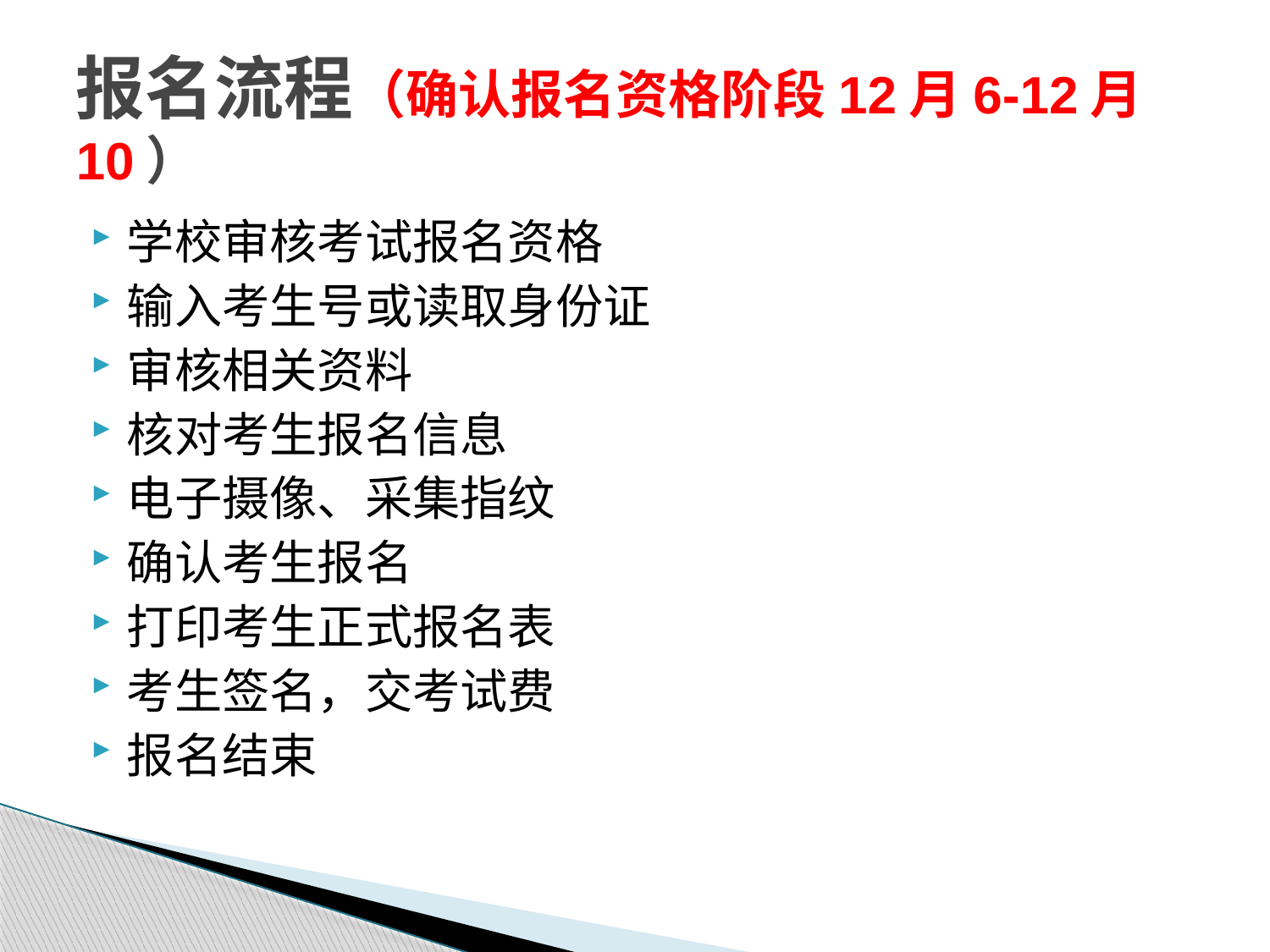

# 报名流程（确认报名资格阶段12月6-12月10）
学校审核考试报名资格
输入考生号或读取身份证
审核相关资料
核对考生报名信息
电子摄像、采集指纹
确认考生报名
打印考生正式报名表
考生签名，交考试费
报名结束